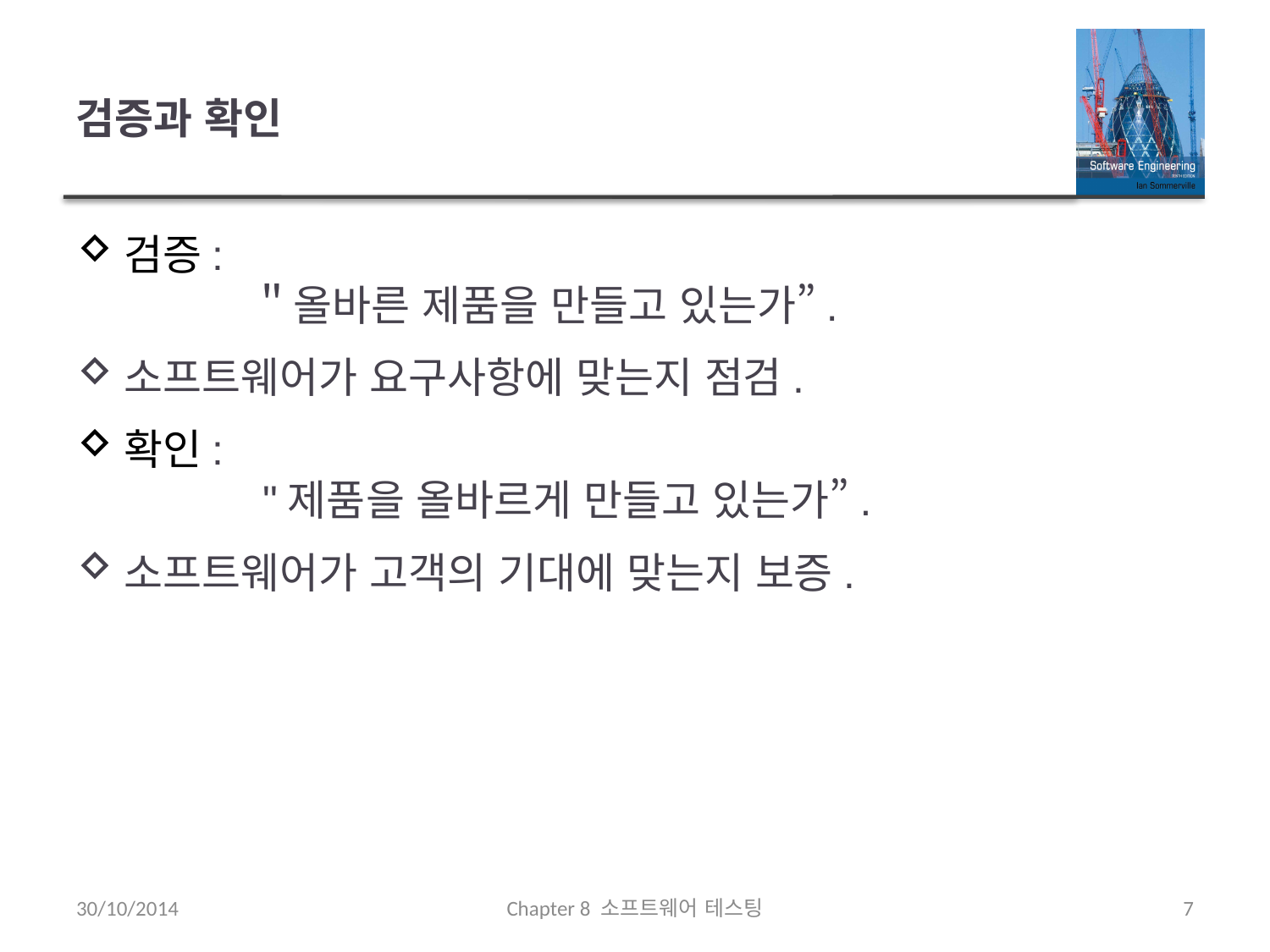

# 검증과 확인
검증:
	＂올바른 제품을 만들고 있는가”.
소프트웨어가 요구사항에 맞는지 점검.
확인:
	 "제품을 올바르게 만들고 있는가”.
소프트웨어가 고객의 기대에 맞는지 보증.
30/10/2014
Chapter 8 소프트웨어 테스팅
7